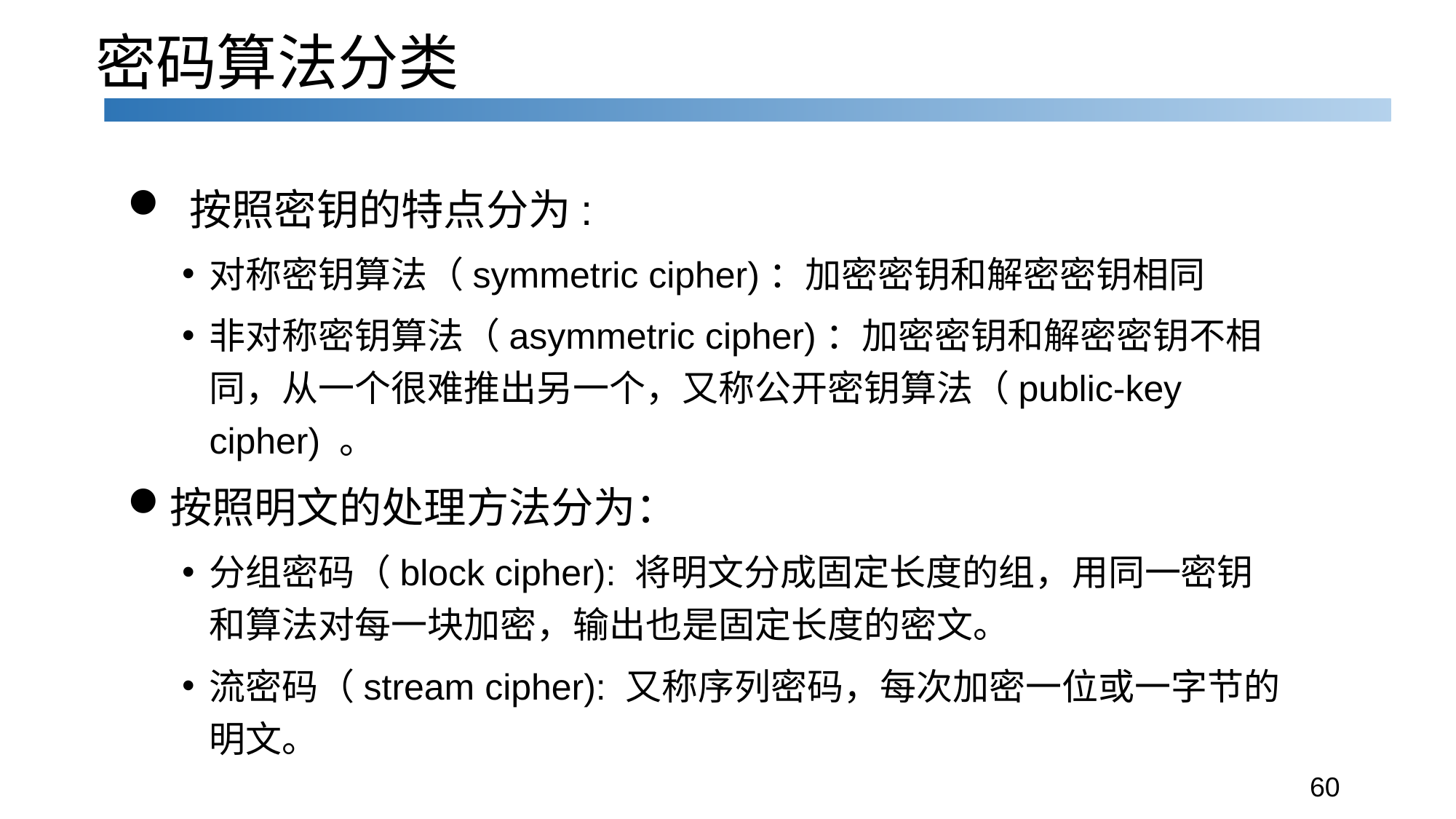

# 密码算法分类

 按照密钥的特点分为:
对称密钥算法（symmetric cipher)：加密密钥和解密密钥相同
非对称密钥算法（asymmetric cipher)：加密密钥和解密密钥不相同，从一个很难推出另一个，又称公开密钥算法（public-key cipher) 。
按照明文的处理方法分为：
分组密码（block cipher): 将明文分成固定长度的组，用同一密钥和算法对每一块加密，输出也是固定长度的密文。
流密码（stream cipher): 又称序列密码，每次加密一位或一字节的明文。

60